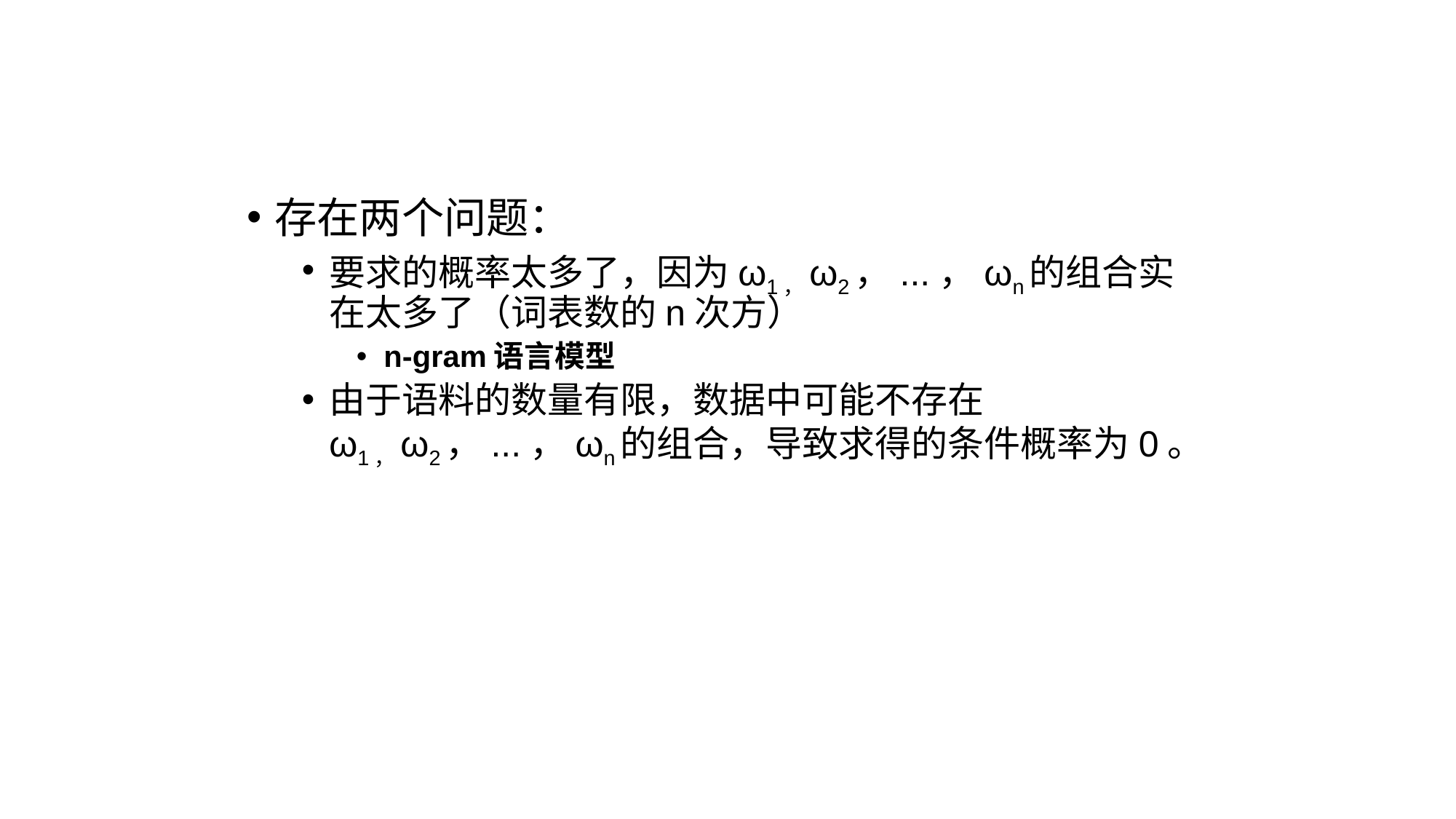

#
存在两个问题：
要求的概率太多了，因为ω1，ω2，...，ωn的组合实在太多了（词表数的n次方）
n-gram语言模型
由于语料的数量有限，数据中可能不存在ω1，ω2，...，ωn的组合，导致求得的条件概率为0。